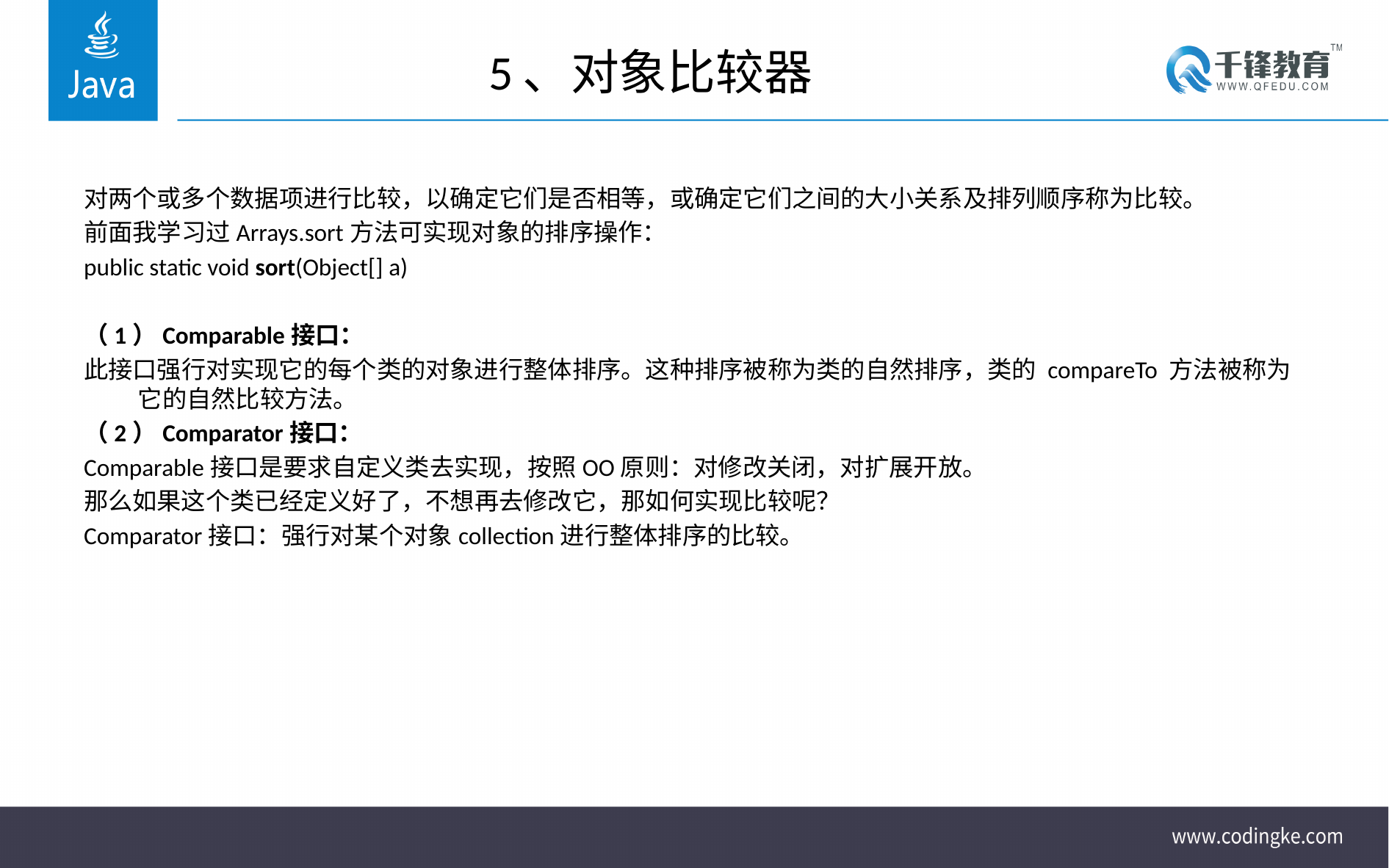

# 5、对象比较器
对两个或多个数据项进行比较，以确定它们是否相等，或确定它们之间的大小关系及排列顺序称为比较。
前面我学习过Arrays.sort方法可实现对象的排序操作：
public static void sort(Object[] a)

（1）Comparable接口：
此接口强行对实现它的每个类的对象进行整体排序。这种排序被称为类的自然排序，类的 compareTo 方法被称为它的自然比较方法。
（2）Comparator接口：
Comparable接口是要求自定义类去实现，按照OO原则：对修改关闭，对扩展开放。
那么如果这个类已经定义好了，不想再去修改它，那如何实现比较呢？
Comparator接口：强行对某个对象collection进行整体排序的比较。